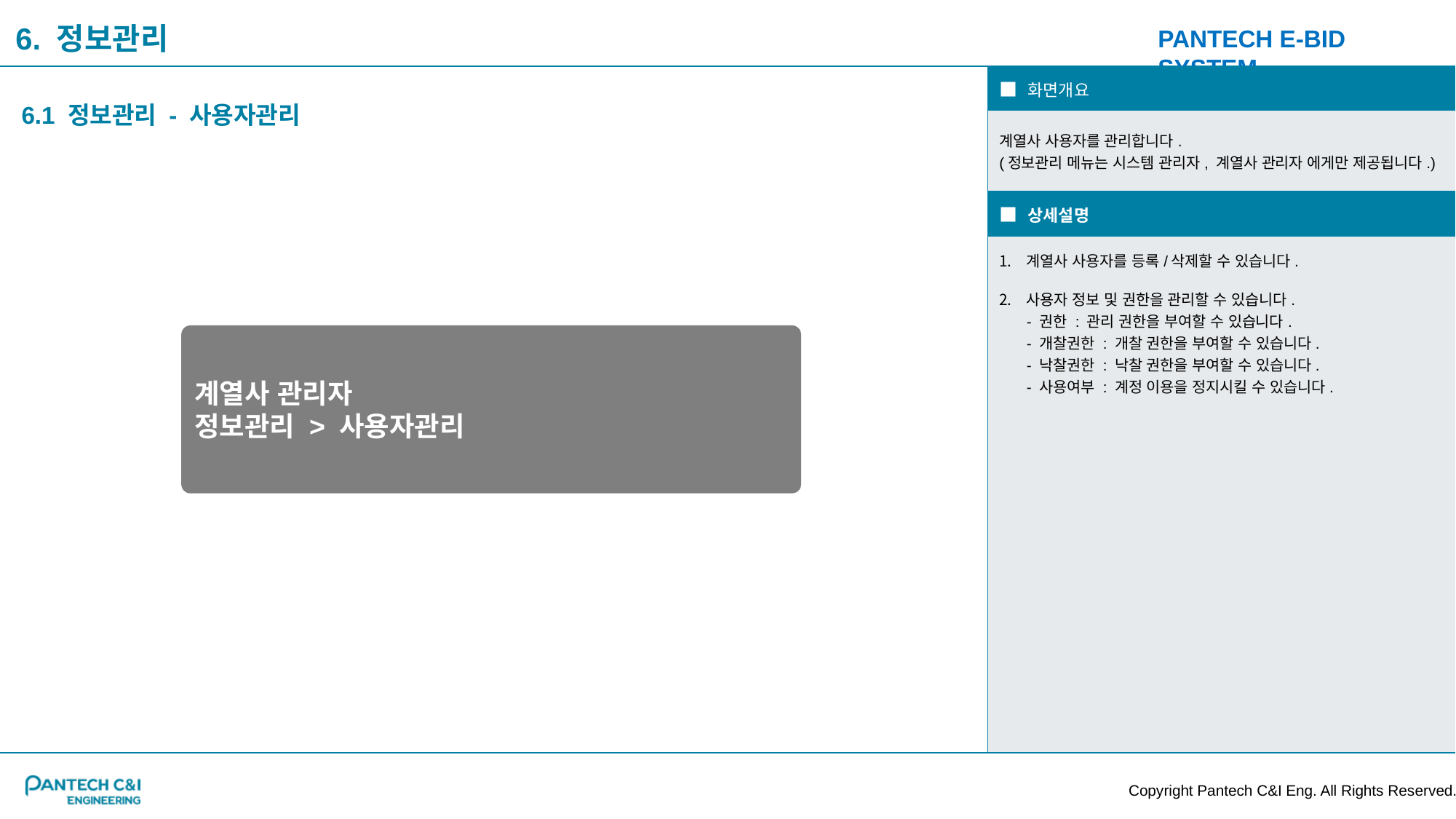

6. 정보관리
| ■ 화면개요 |
| --- |
| 계열사 사용자를 관리합니다. (정보관리 메뉴는 시스템 관리자, 계열사 관리자 에게만 제공됩니다.) |
| ■ 상세설명 |
| 계열사 사용자를 등록/삭제할 수 있습니다. 사용자 정보 및 권한을 관리할 수 있습니다. - 권한 : 관리 권한을 부여할 수 있습니다. - 개찰권한 : 개찰 권한을 부여할 수 있습니다. - 낙찰권한 : 낙찰 권한을 부여할 수 있습니다. - 사용여부 : 계정 이용을 정지시킬 수 있습니다. |
6.1 정보관리 - 사용자관리
계열사 관리자
정보관리 > 사용자관리